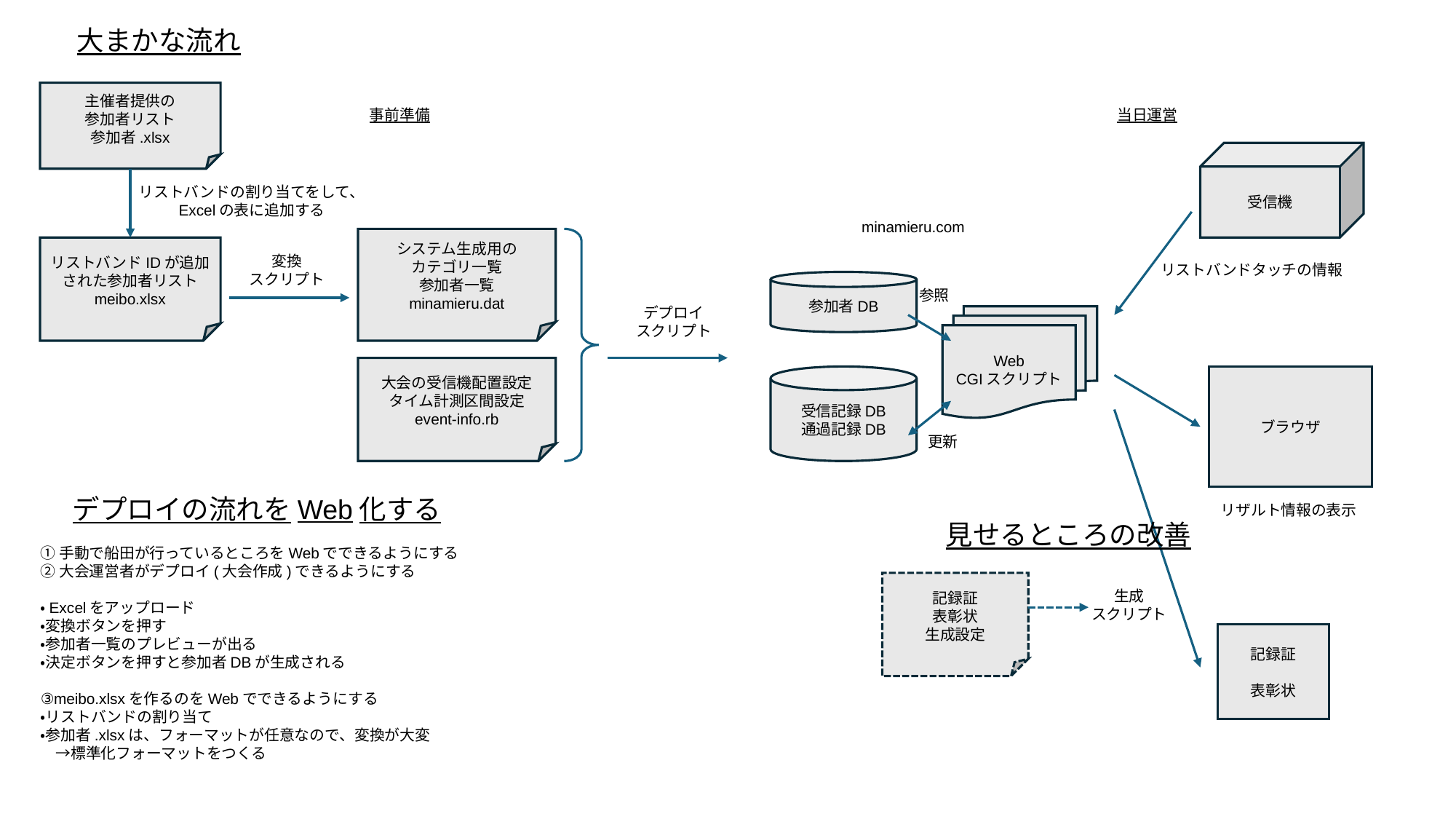

# 大まかな流れ
主催者提供の
参加者リスト
参加者.xlsx
事前準備
当日運営
受信機
リストバンドの割り当てをして、
Excelの表に追加する
minamieru.com
システム生成用の
カテゴリ一覧
参加者一覧
minamieru.dat

リストバンドIDが追加された参加者リスト
meibo.xlsx
変換
スクリプト
リストバンドタッチの情報
参加者DB
参照
デプロイ
スクリプト
Web
CGIスクリプト
大会の受信機配置設定
タイム計測区間設定
event-info.rb
受信記録DB
通過記録DB
ブラウザ
更新
デプロイの流れをWeb化する
リザルト情報の表示
見せるところの改善
①手動で船田が行っているところをWebでできるようにする
②大会運営者がデプロイ(大会作成)できるようにする

・Excelをアップロード
・変換ボタンを押す
・参加者一覧のプレビューが出る
・決定ボタンを押すと参加者DBが生成される

③meibo.xlsxを作るのをWebでできるようにする
・リストバンドの割り当て
・参加者.xlsxは、フォーマットが任意なので、変換が大変
　→標準化フォーマットをつくる
記録証
表彰状
生成設定
生成
スクリプト
記録証

表彰状